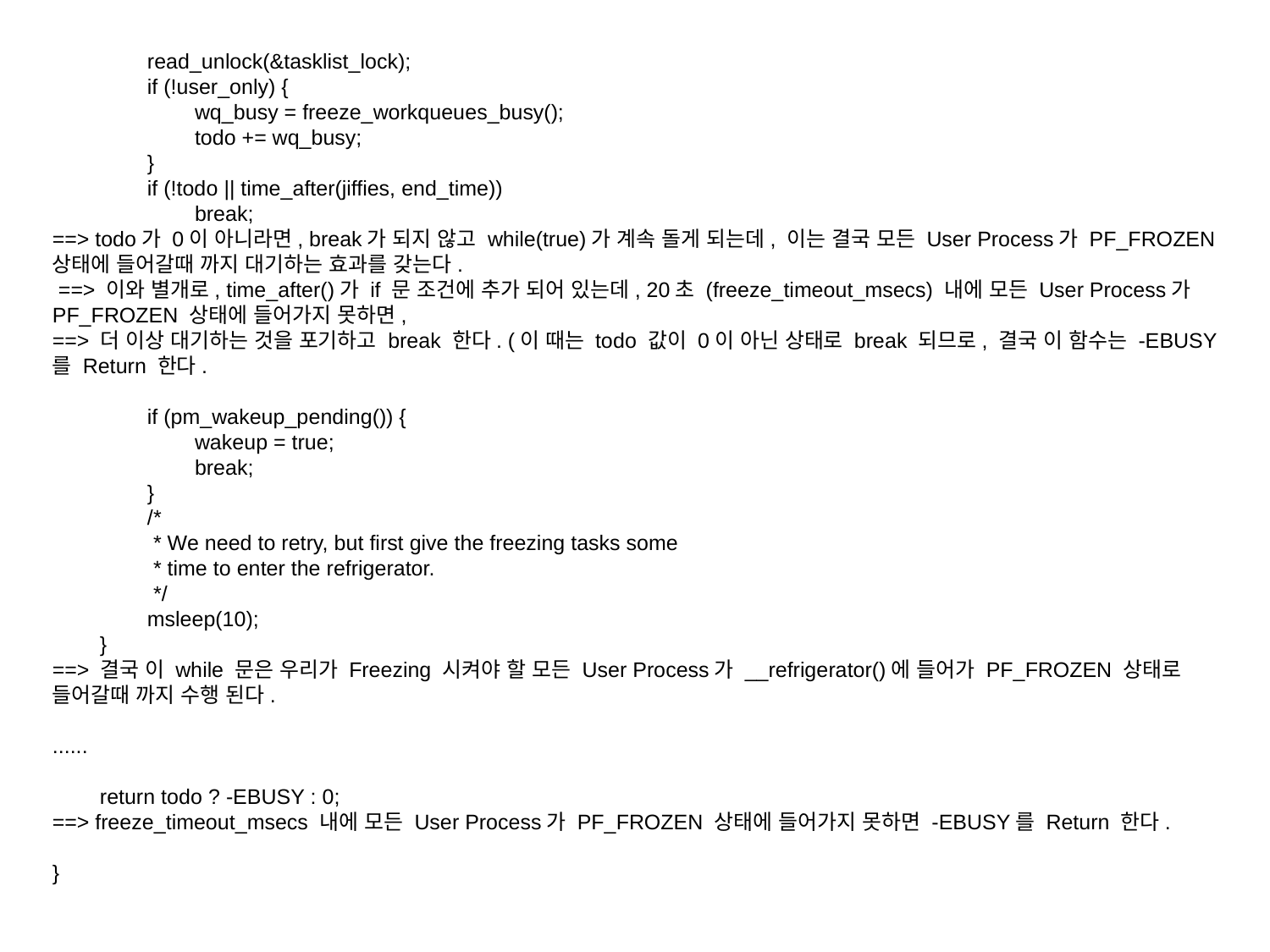

read_unlock(&tasklist_lock);
                if (!user_only) {
                        wq_busy = freeze_workqueues_busy();
                        todo += wq_busy;
                }
                if (!todo || time_after(jiffies, end_time))
                        break;
==> todo가 0이 아니라면, break가 되지 않고 while(true)가 계속 돌게 되는데, 이는 결국 모든 User Process가 PF_FROZEN 상태에 들어갈때 까지 대기하는 효과를 갖는다.
 ==> 이와 별개로, time_after()가 if 문 조건에 추가 되어 있는데, 20초 (freeze_timeout_msecs) 내에 모든 User Process가 PF_FROZEN 상태에 들어가지 못하면,
==> 더 이상 대기하는 것을 포기하고 break 한다. (이 때는 todo 값이 0이 아닌 상태로 break 되므로, 결국 이 함수는 -EBUSY를 Return 한다.

                if (pm_wakeup_pending()) {
                        wakeup = true;
                        break;
                }
                /*
                 * We need to retry, but first give the freezing tasks some
                 * time to enter the refrigerator.
                 */
                msleep(10);
        }
==> 결국 이 while 문은 우리가 Freezing 시켜야 할 모든 User Process가 __refrigerator()에 들어가 PF_FROZEN 상태로 들어갈때 까지 수행 된다.

......

        return todo ? -EBUSY : 0;
==> freeze_timeout_msecs 내에 모든 User Process가 PF_FROZEN 상태에 들어가지 못하면 -EBUSY를 Return 한다.

}